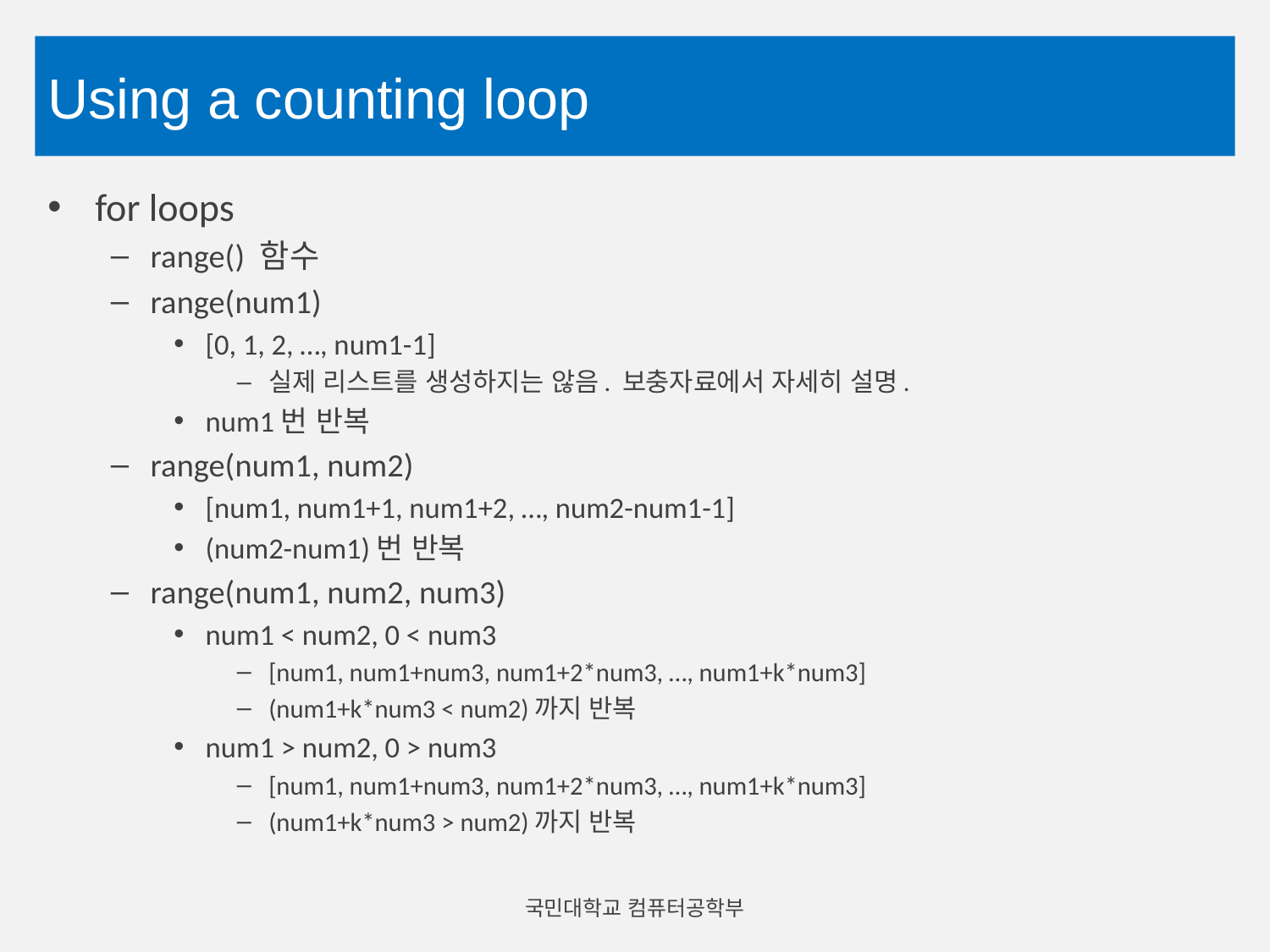

# Using a counting loop
for loops
range() 함수
range(num1)
[0, 1, 2, …, num1-1]
실제 리스트를 생성하지는 않음. 보충자료에서 자세히 설명.
num1번 반복
range(num1, num2)
[num1, num1+1, num1+2, …, num2-num1-1]
(num2-num1)번 반복
range(num1, num2, num3)
num1 < num2, 0 < num3
[num1, num1+num3, num1+2*num3, …, num1+k*num3]
(num1+k*num3 < num2)까지 반복
num1 > num2, 0 > num3
[num1, num1+num3, num1+2*num3, …, num1+k*num3]
(num1+k*num3 > num2)까지 반복
국민대학교 컴퓨터공학부